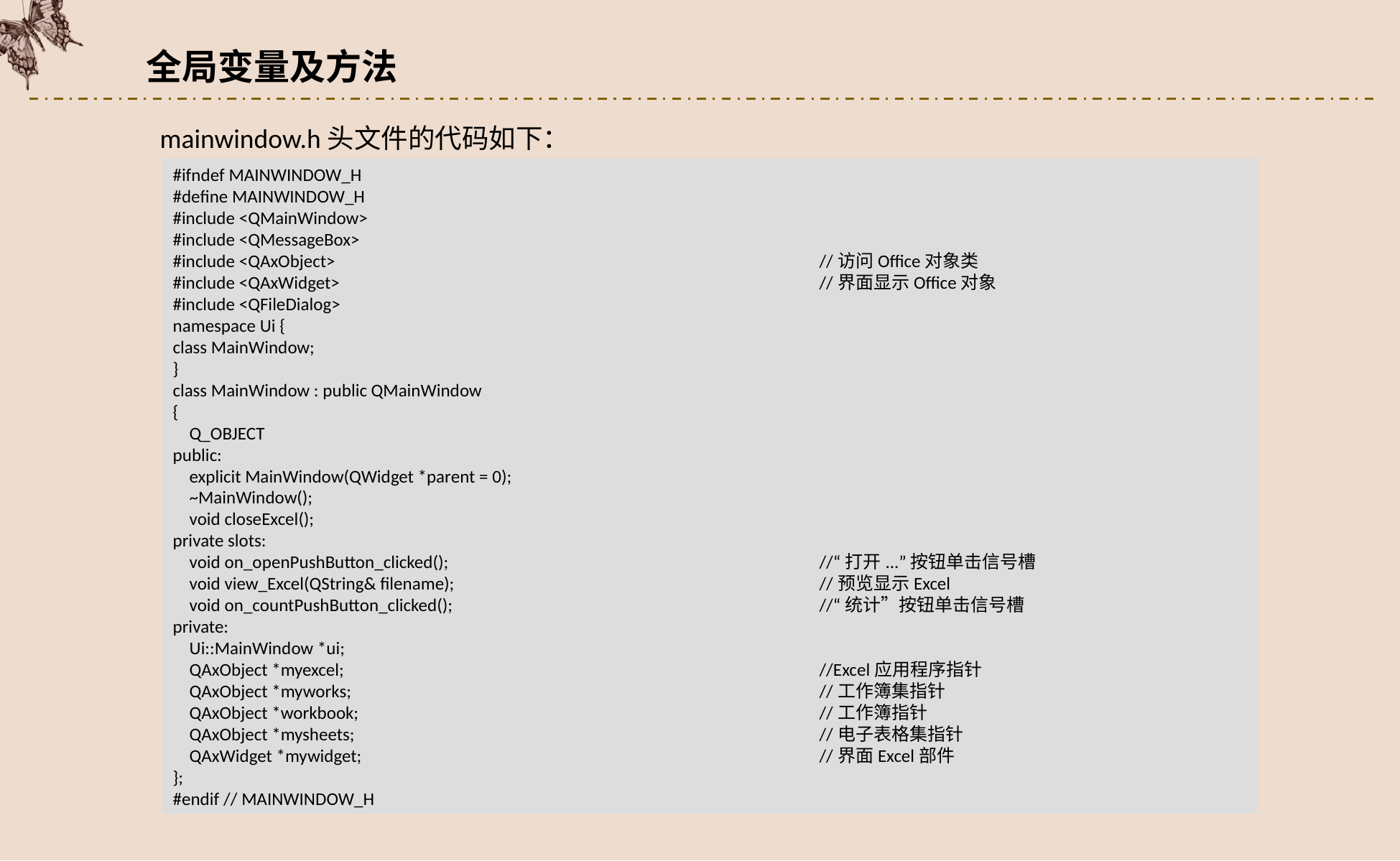

全局变量及方法
mainwindow.h头文件的代码如下：
#ifndef MAINWINDOW_H
#define MAINWINDOW_H
#include <QMainWindow>
#include <QMessageBox>
#include <QAxObject>					//访问Office对象类
#include <QAxWidget>					//界面显示Office对象
#include <QFileDialog>
namespace Ui {
class MainWindow;
}
class MainWindow : public QMainWindow
{
    Q_OBJECT
public:
    explicit MainWindow(QWidget *parent = 0);
    ~MainWindow();
    void closeExcel();
private slots:
    void on_openPushButton_clicked();				//“打开...”按钮单击信号槽
    void view_Excel(QString& filename);				//预览显示Excel
    void on_countPushButton_clicked();				//“统计”按钮单击信号槽
private:
    Ui::MainWindow *ui;
    QAxObject *myexcel;					//Excel应用程序指针
    QAxObject *myworks;					//工作簿集指针
    QAxObject *workbook;					//工作簿指针
    QAxObject *mysheets;					//电子表格集指针
    QAxWidget *mywidget;					//界面Excel部件
};
#endif // MAINWINDOW_H